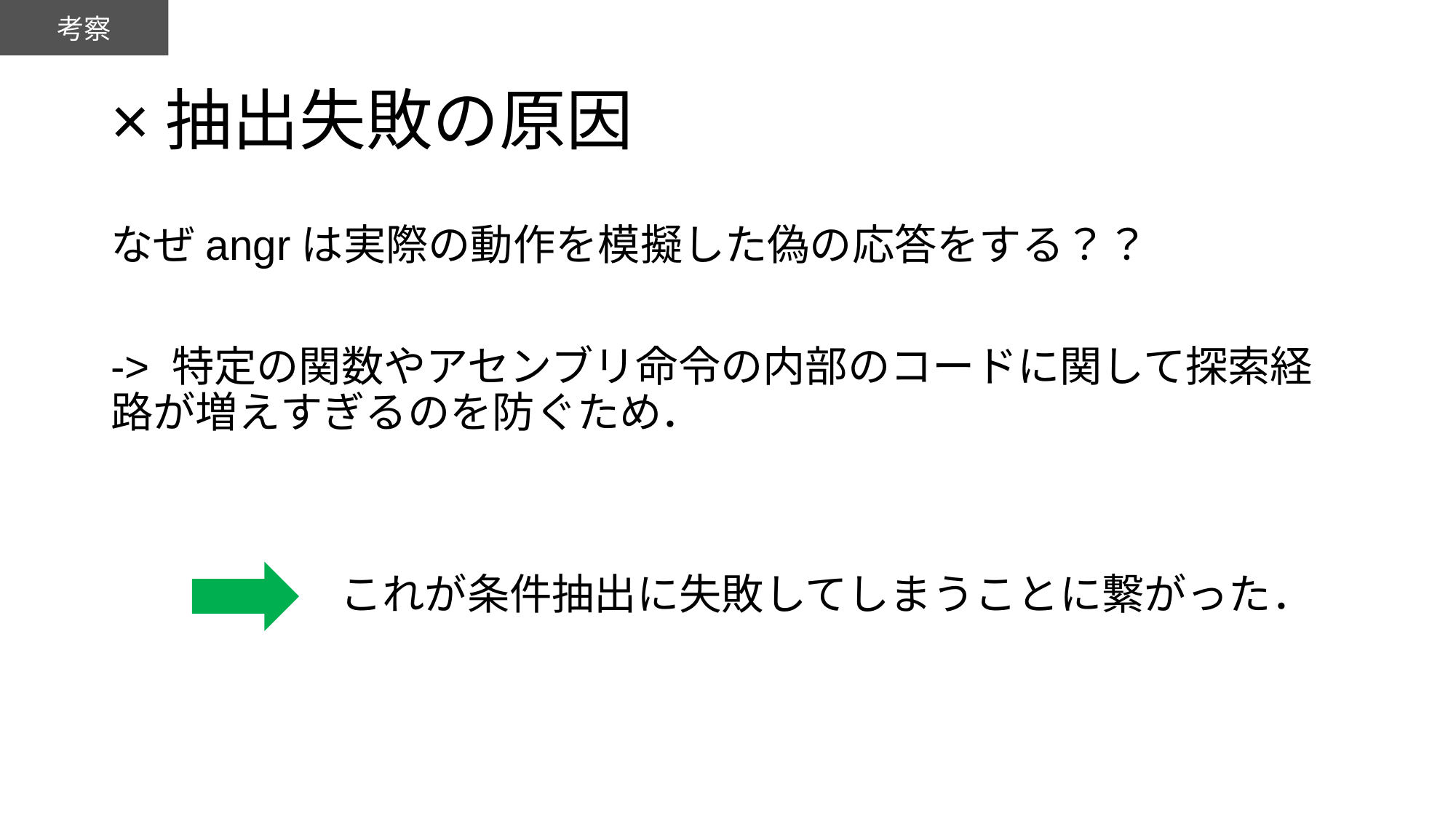

考察
# ×抽出失敗の原因
なぜangrは実際の動作を模擬した偽の応答をする？？

-> 特定の関数やアセンブリ命令の内部のコードに関して探索経路が増えすぎるのを防ぐため．

これが条件抽出に失敗してしまうことに繋がった．